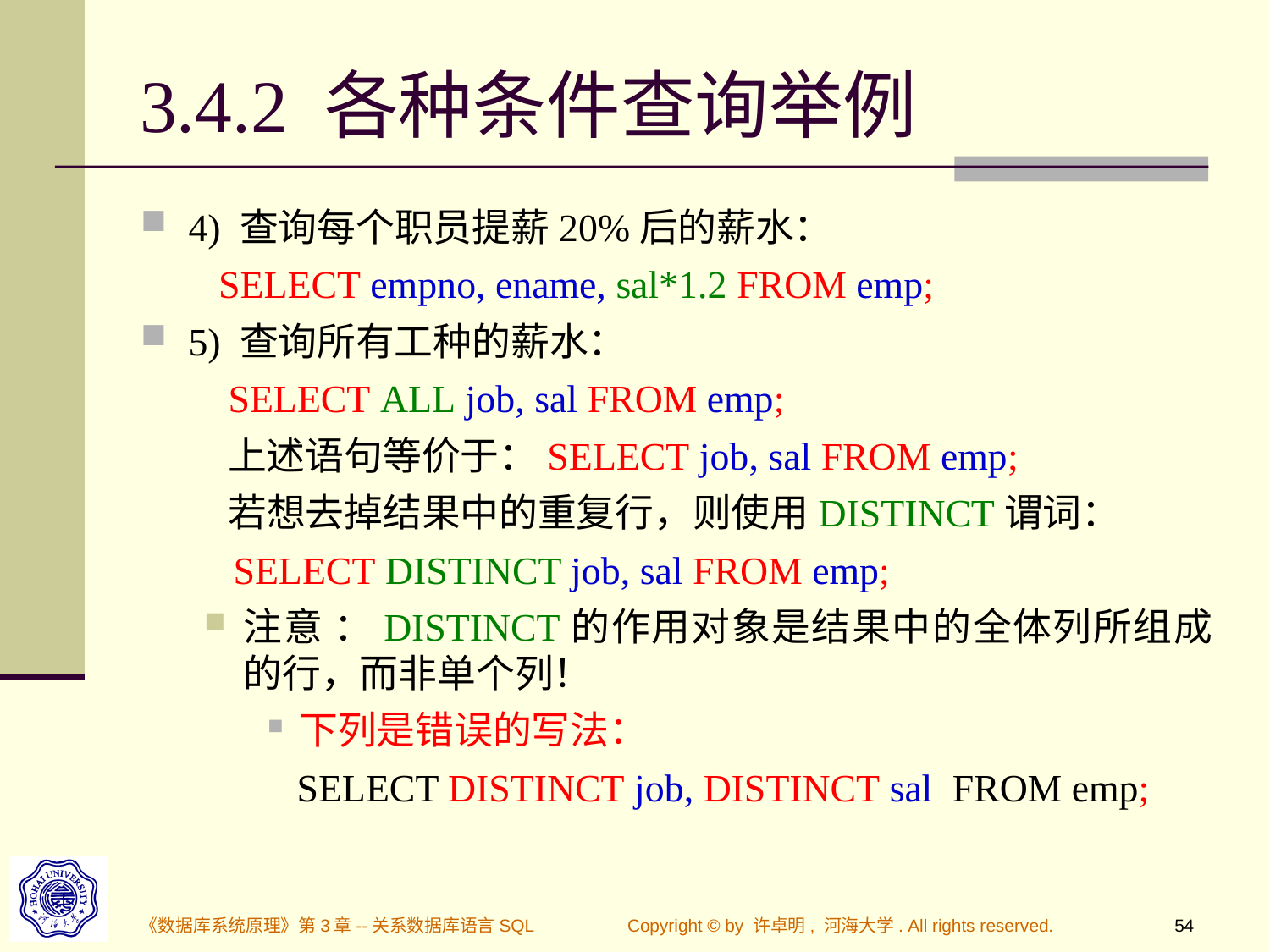

# 3.4.2 各种条件查询举例
4) 查询每个职员提薪20%后的薪水：
        SELECT empno, ename, sal*1.2 FROM emp;
5) 查询所有工种的薪水：
         SELECT ALL job, sal FROM emp;
         上述语句等价于：SELECT job, sal FROM emp;
         若想去掉结果中的重复行，则使用DISTINCT谓词：
   SELECT DISTINCT job, sal FROM emp;
注意 ：DISTINCT的作用对象是结果中的全体列所组成的行，而非单个列！
下列是错误的写法：
   SELECT DISTINCT job, DISTINCT sal  FROM emp;
《数据库系统原理》第3章--关系数据库语言SQL
Copyright © by 许卓明, 河海大学. All rights reserved.
54